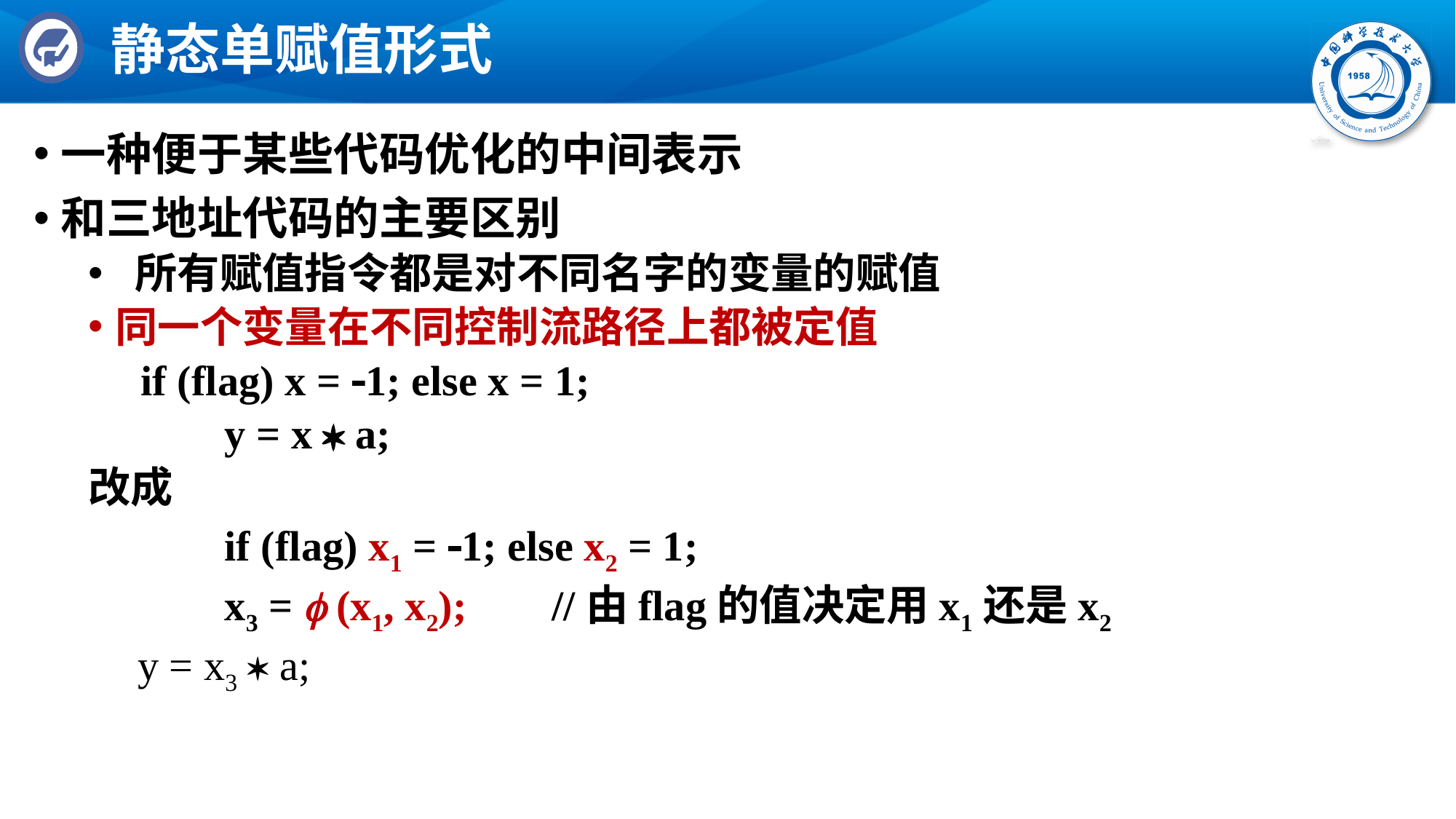

# 静态单赋值形式
一种便于某些代码优化的中间表示
和三地址代码的主要区别
 所有赋值指令都是对不同名字的变量的赋值
同一个变量在不同控制流路径上都被定值
     if (flag) x = −1; else x = 1;
		y = x ∗ a;
改成
		if (flag) x1 = −1; else x2 = 1;
		x3 = φ (x1, x2);	//由flag的值决定用x1还是x2
        y = x3 ∗ a;